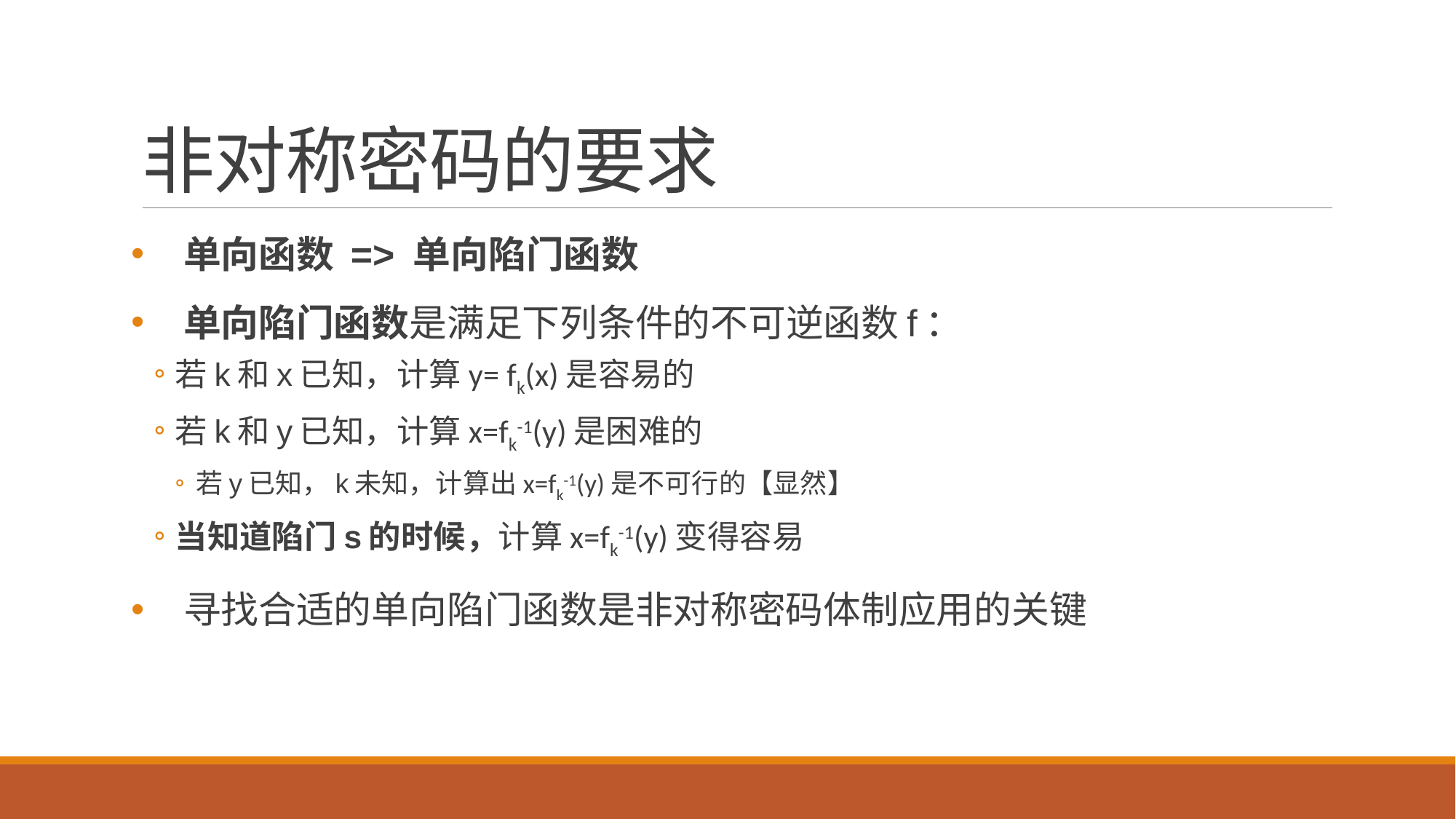

# 非对称密码的要求
单向函数 => 单向陷门函数
单向陷门函数是满足下列条件的不可逆函数f：
若k和x已知，计算y= fk(x)是容易的
若k和y已知，计算x=fk-1(y)是困难的
若y已知，k未知，计算出x=fk-1(y)是不可行的【显然】
当知道陷门s的时候，计算x=fk-1(y)变得容易
寻找合适的单向陷门函数是非对称密码体制应用的关键